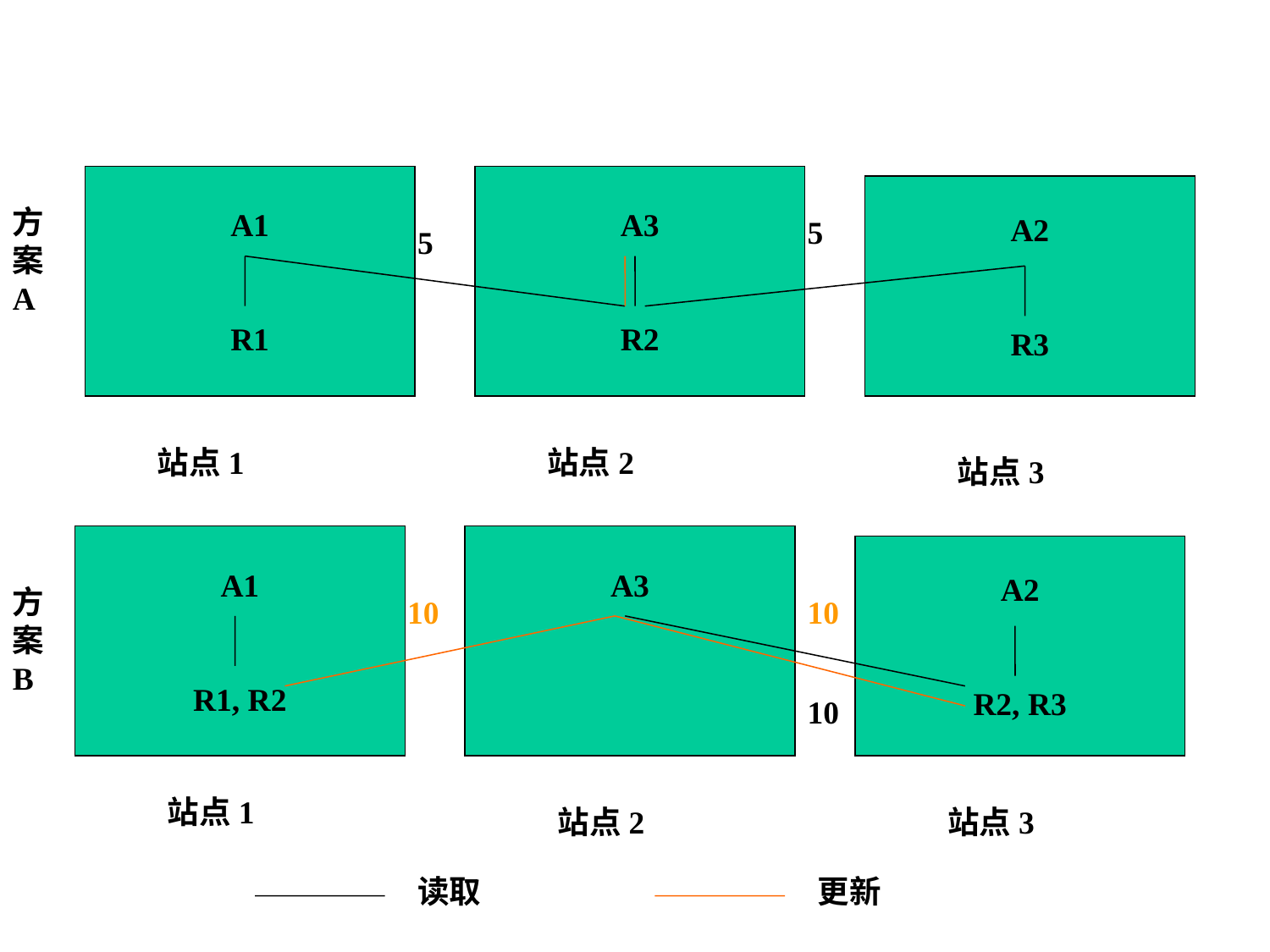

A1

R1
A3

R2
A2

R3
方案A
5
5

站点1
站点2
站点3
A1

R1, R2
A3

A2

R2, R3
方案B
10
10

10
站点1
站点2
站点3
读取
更新